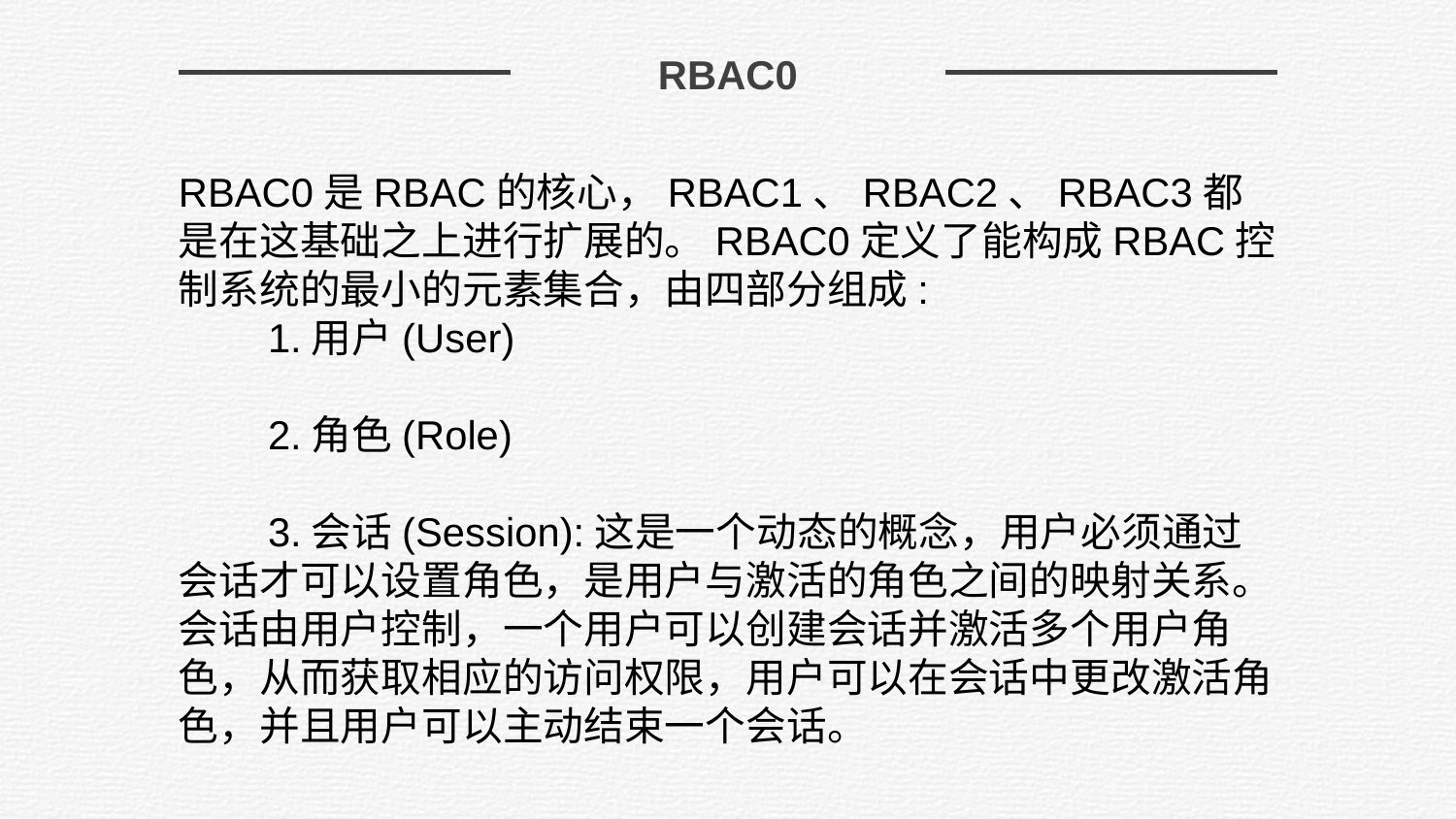

RBAC0
RBAC0是RBAC的核心，RBAC1、RBAC2、RBAC3都是在这基础之上进行扩展的。RBAC0定义了能构成RBAC控制系统的最小的元素集合，由四部分组成:
        1.用户(User)

        2.角色(Role)

        3.会话(Session):这是一个动态的概念，用户必须通过会话才可以设置角色，是用户与激活的角色之间的映射关系。会话由用户控制，一个用户可以创建会话并激活多个用户角色，从而获取相应的访问权限，用户可以在会话中更改激活角色，并且用户可以主动结束一个会话。